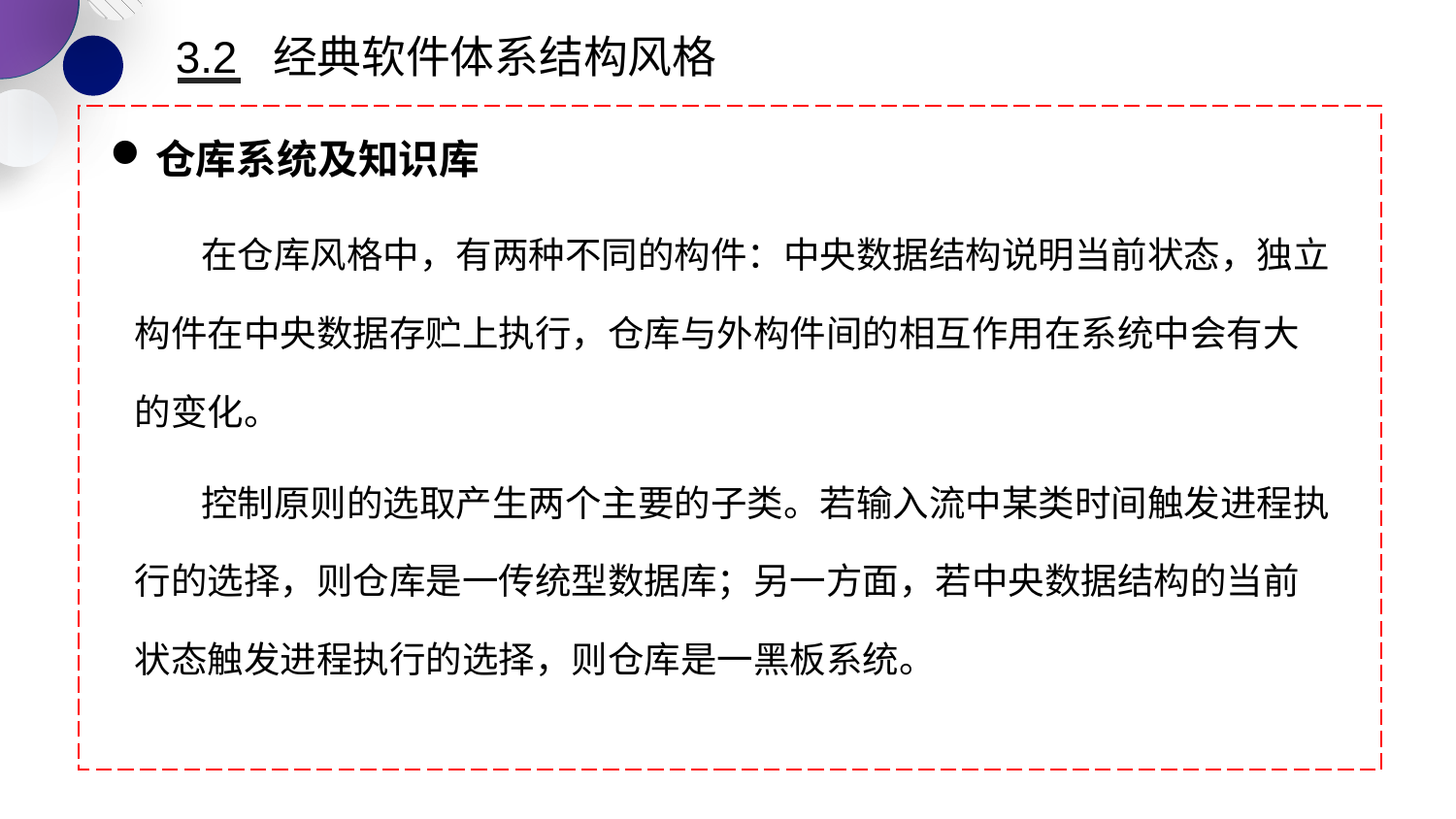

3.2  经典软件体系结构风格

仓库系统及知识库
       在仓库风格中，有两种不同的构件：中央数据结构说明当前状态，独立构件在中央数据存贮上执行，仓库与外构件间的相互作用在系统中会有大的变化。
       控制原则的选取产生两个主要的子类。若输入流中某类时间触发进程执行的选择，则仓库是一传统型数据库；另一方面，若中央数据结构的当前状态触发进程执行的选择，则仓库是一黑板系统。